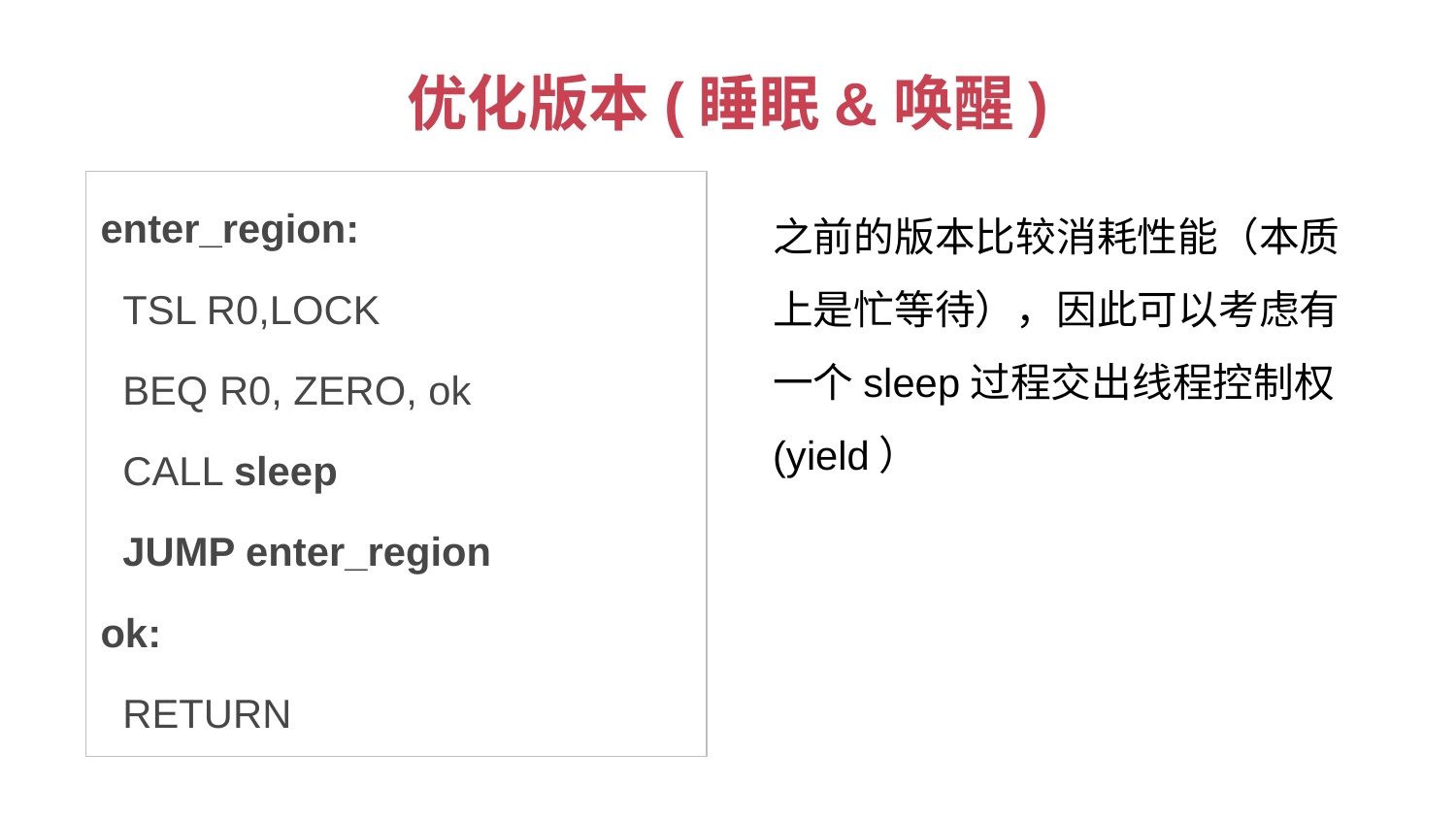

# 优化版本(睡眠&唤醒)
enter_region:
  TSL R0,LOCK
  BEQ R0, ZERO, ok
  CALL sleep
  JUMP enter_region
ok:
  RETURN
之前的版本比较消耗性能（本质上是忙等待），因此可以考虑有一个sleep过程交出线程控制权(yield）